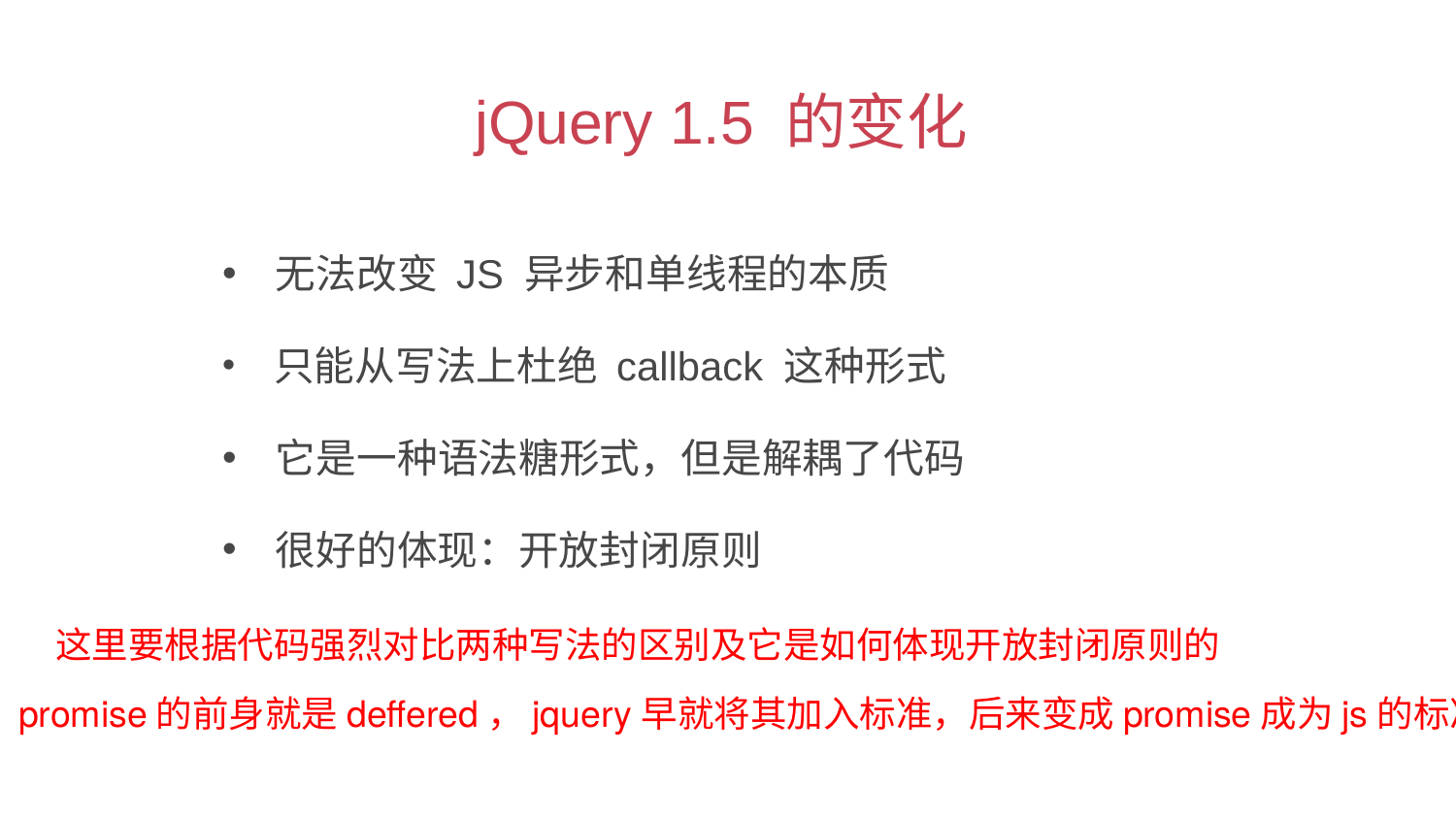

jQuery 1.5 的变化
 无法改变 JS 异步和单线程的本质
 只能从写法上杜绝 callback 这种形式
 它是一种语法糖形式，但是解耦了代码
 很好的体现：开放封闭原则
这里要根据代码强烈对比两种写法的区别及它是如何体现开放封闭原则的
promise的前身就是deffered，jquery早就将其加入标准，后来变成promise成为js的标准